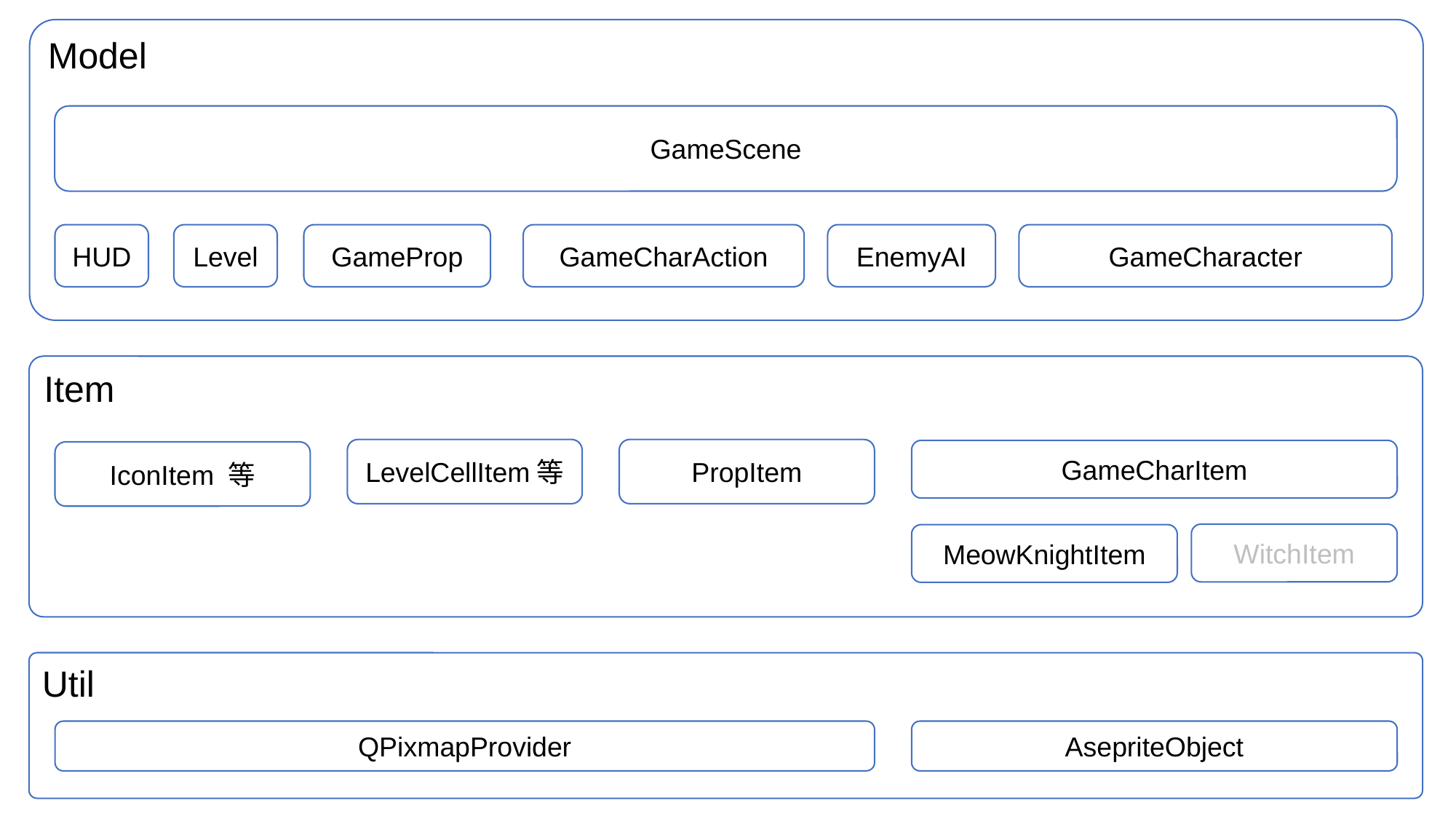

Model
GameScene
EnemyAI
GameCharacter
GameCharAction
Level
GameProp
HUD
Item
LevelCellItem等
PropItem
GameCharItem
IconItem 等
WitchItem
MeowKnightItem
Util
QPixmapProvider
AsepriteObject